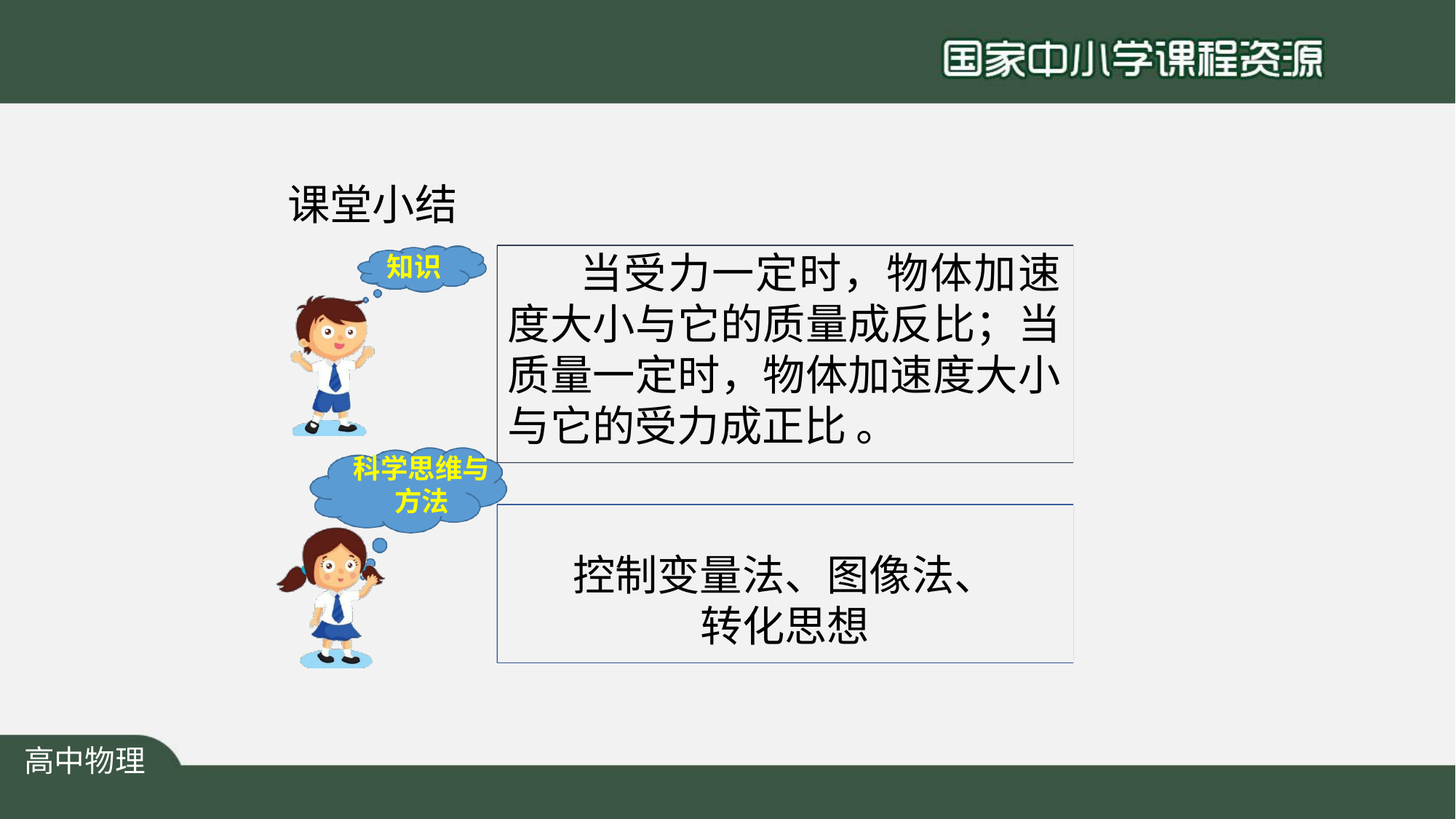

# 课堂小结
当受力一定时，物体加速 度大小与它的质量成反比；当 质量一定时，物体加速度大小 与它的受力成正比 。

知识

科学思维与 方法

控制变量法、图像法、 转化思想
高中物理